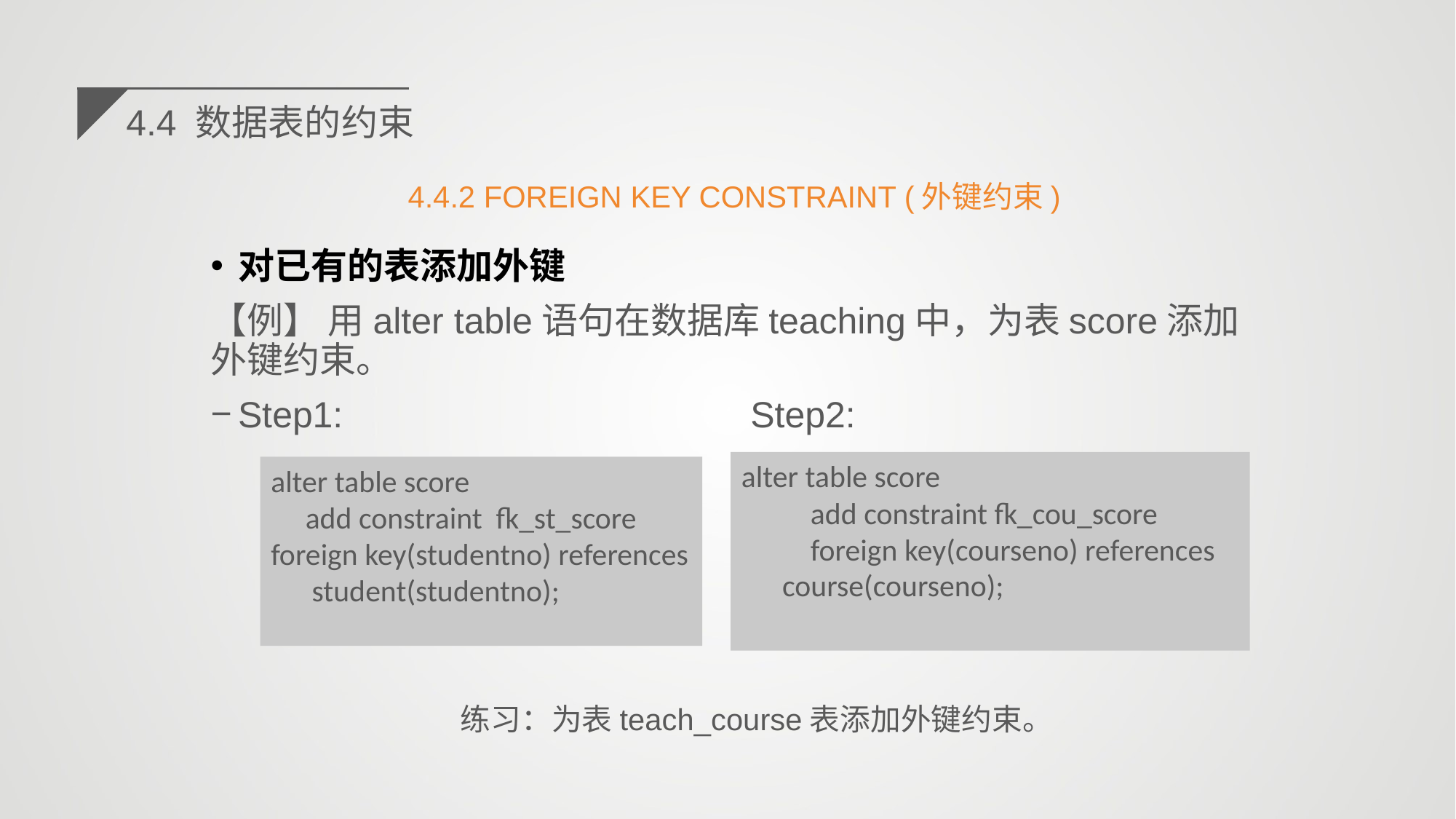

4.4 数据表的约束

4.4.2 FOREIGN KEY CONSTRAINT (外键约束)
对已有的表添加外键
【例】 用alter table语句在数据库teaching中，为表score添加外键约束。
Step1:                                                  Step2:

alter table score
          add constraint fk_cou_score
          foreign key(courseno) references course(courseno);
alter table score
     add constraint  fk_st_score
foreign key(studentno) references student(studentno);

练习：为表teach_course表添加外键约束。